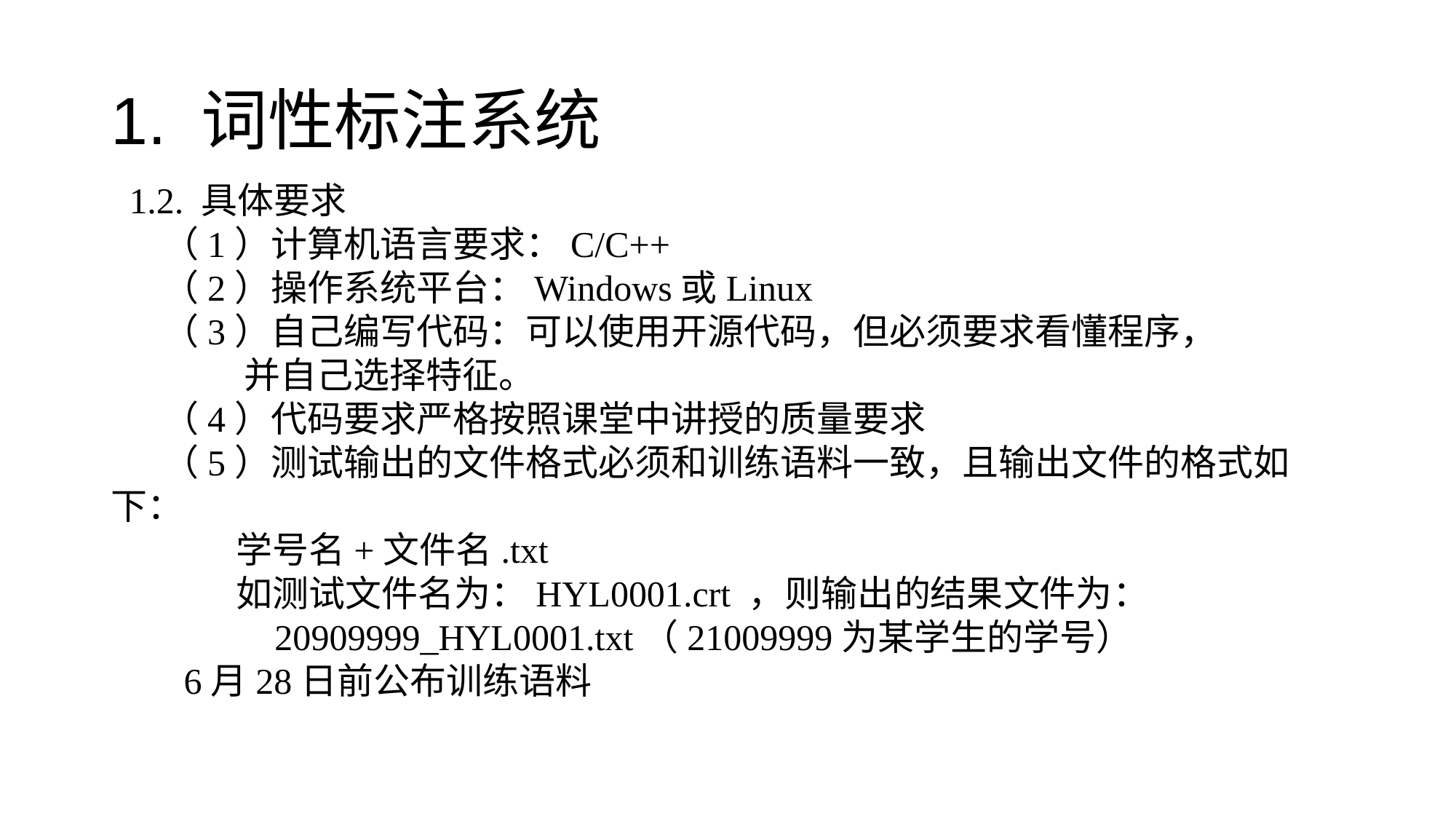

# 1. 词性标注系统
1.2. 具体要求
   （1）计算机语言要求：C/C++
   （2）操作系统平台：Windows或Linux
   （3）自己编写代码：可以使用开源代码，但必须要求看懂程序，
             并自己选择特征。
   （4）代码要求严格按照课堂中讲授的质量要求
   （5）测试输出的文件格式必须和训练语料一致，且输出文件的格式如下：
            学号名+文件名.txt
            如测试文件名为：HYL0001.crt ，则输出的结果文件为：
                20909999_HYL0001.txt（21009999为某学生的学号）
      6月28日前公布训练语料